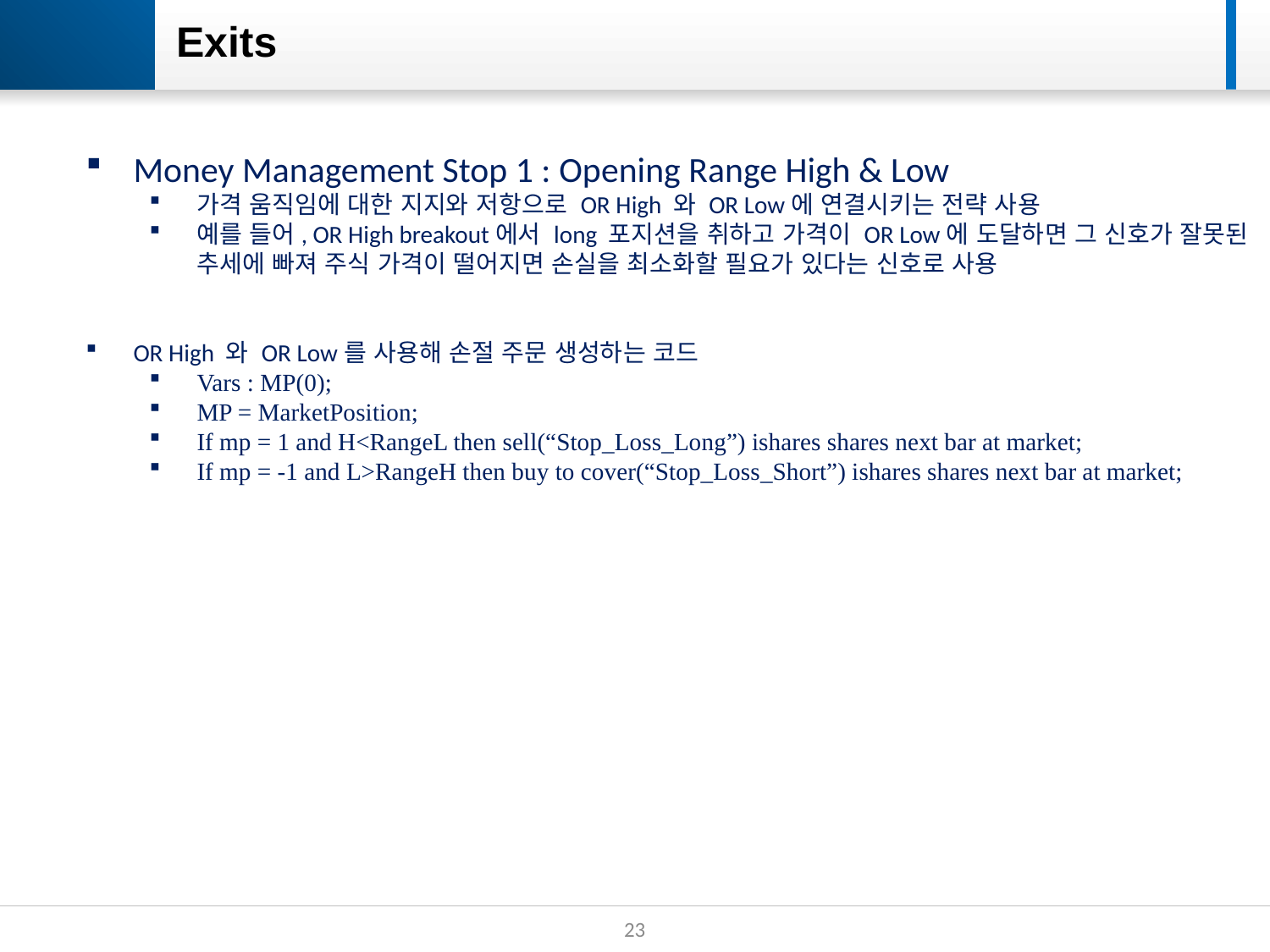

# Exits
Money Management Stop 1 : Opening Range High & Low
가격 움직임에 대한 지지와 저항으로 OR High 와 OR Low에 연결시키는 전략 사용
예를 들어, OR High breakout에서 long 포지션을 취하고 가격이 OR Low에 도달하면 그 신호가 잘못된 추세에 빠져 주식 가격이 떨어지면 손실을 최소화할 필요가 있다는 신호로 사용

OR High 와 OR Low를 사용해 손절 주문 생성하는 코드
Vars : MP(0);
MP = MarketPosition;
If mp = 1 and H<RangeL then sell(“Stop_Loss_Long”) ishares shares next bar at market;
If mp = -1 and L>RangeH then buy to cover(“Stop_Loss_Short”) ishares shares next bar at market;